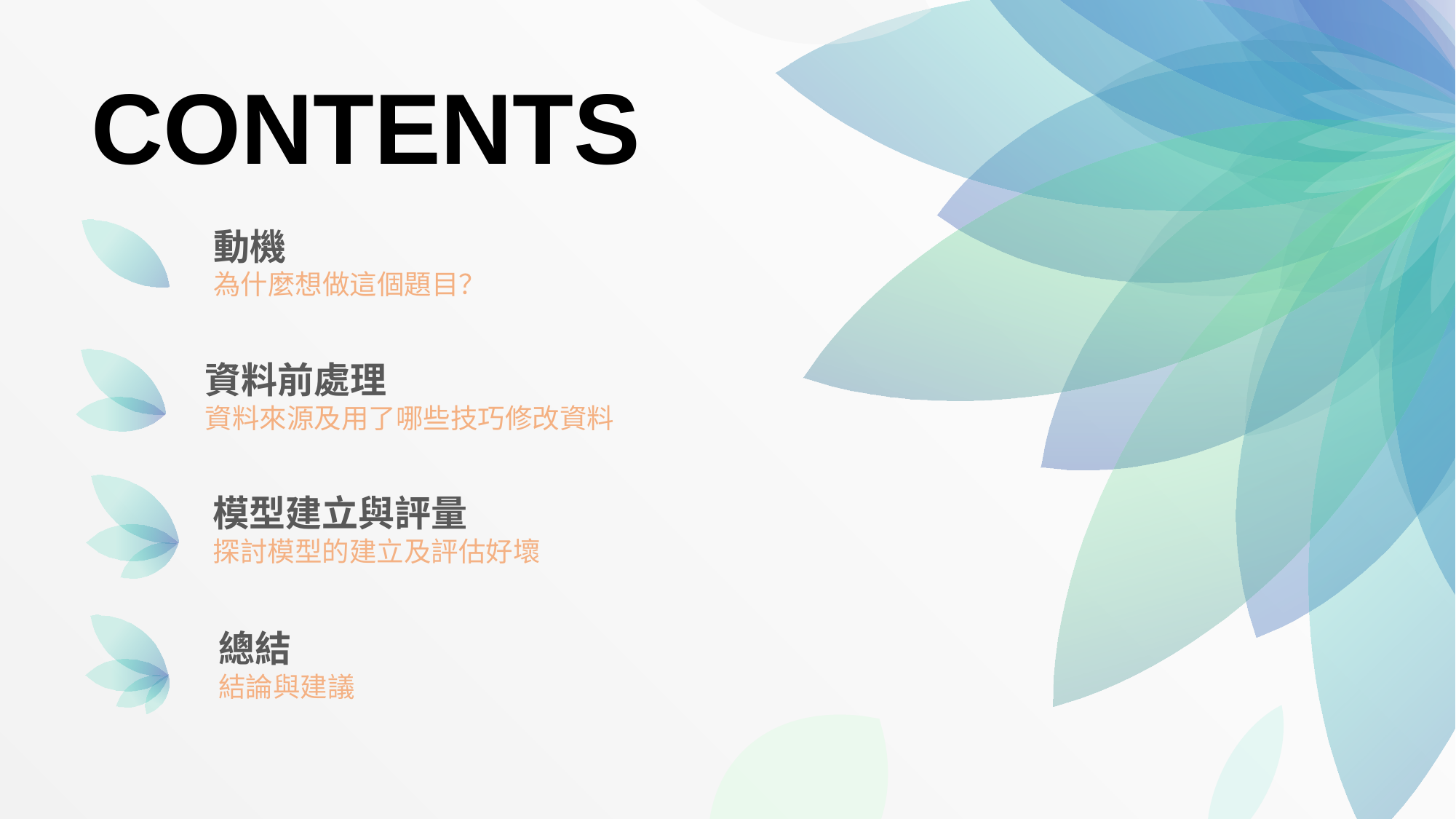

CONTENTS

動機
為什麼想做這個題目？

資料前處理
資料來源及用了哪些技巧修改資料
模型建立與評量
探討模型的建立及評估好壞

總結
結論與建議